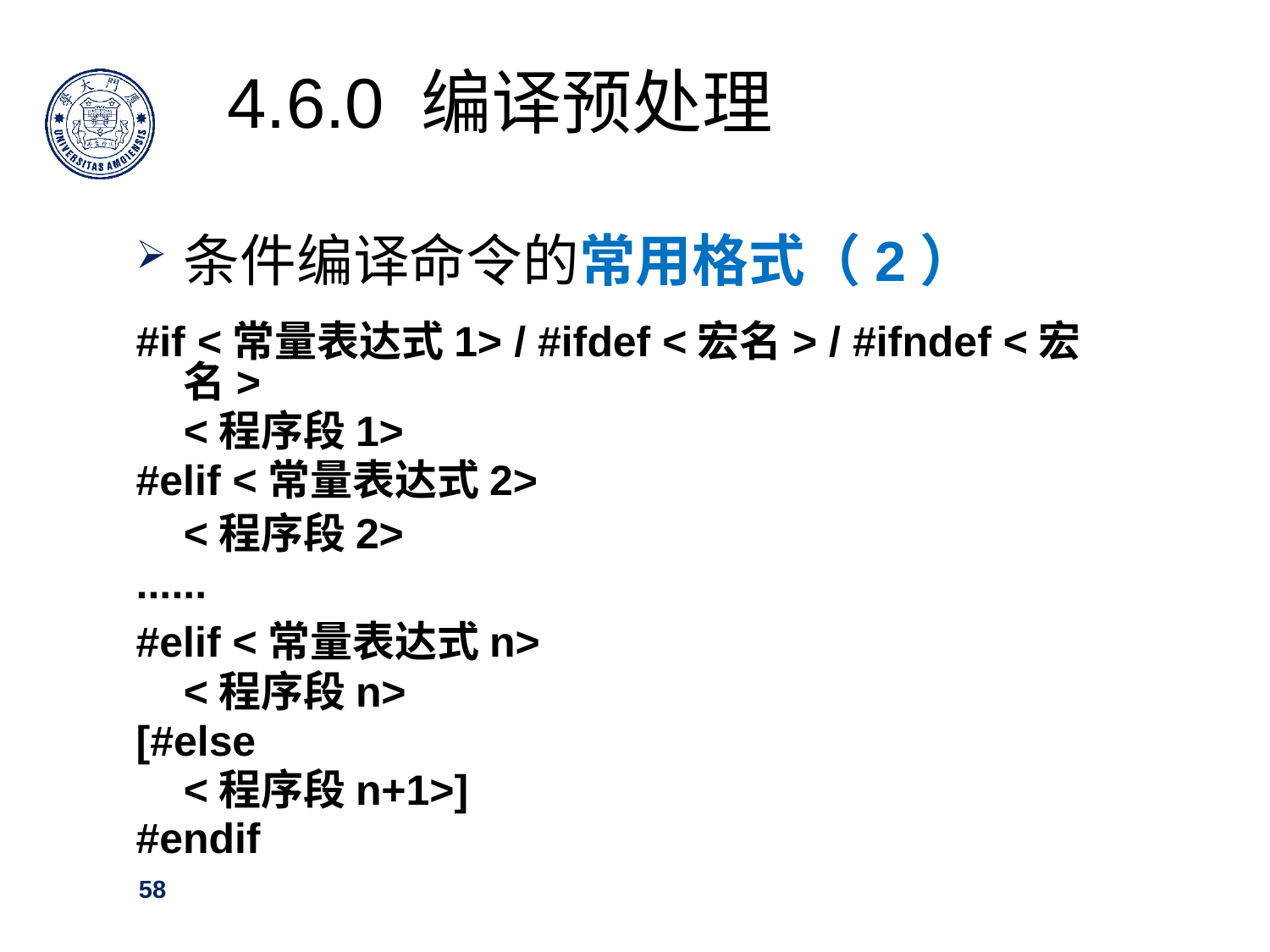

4.6.0 编译预处理
条件编译命令的常用格式（2）

#if <常量表达式1> / #ifdef <宏名> / #ifndef <宏名>
	<程序段1>
#elif <常量表达式2>
	<程序段2>
......
#elif <常量表达式n>
	<程序段n>
[#else
	<程序段n+1>]
#endif
58